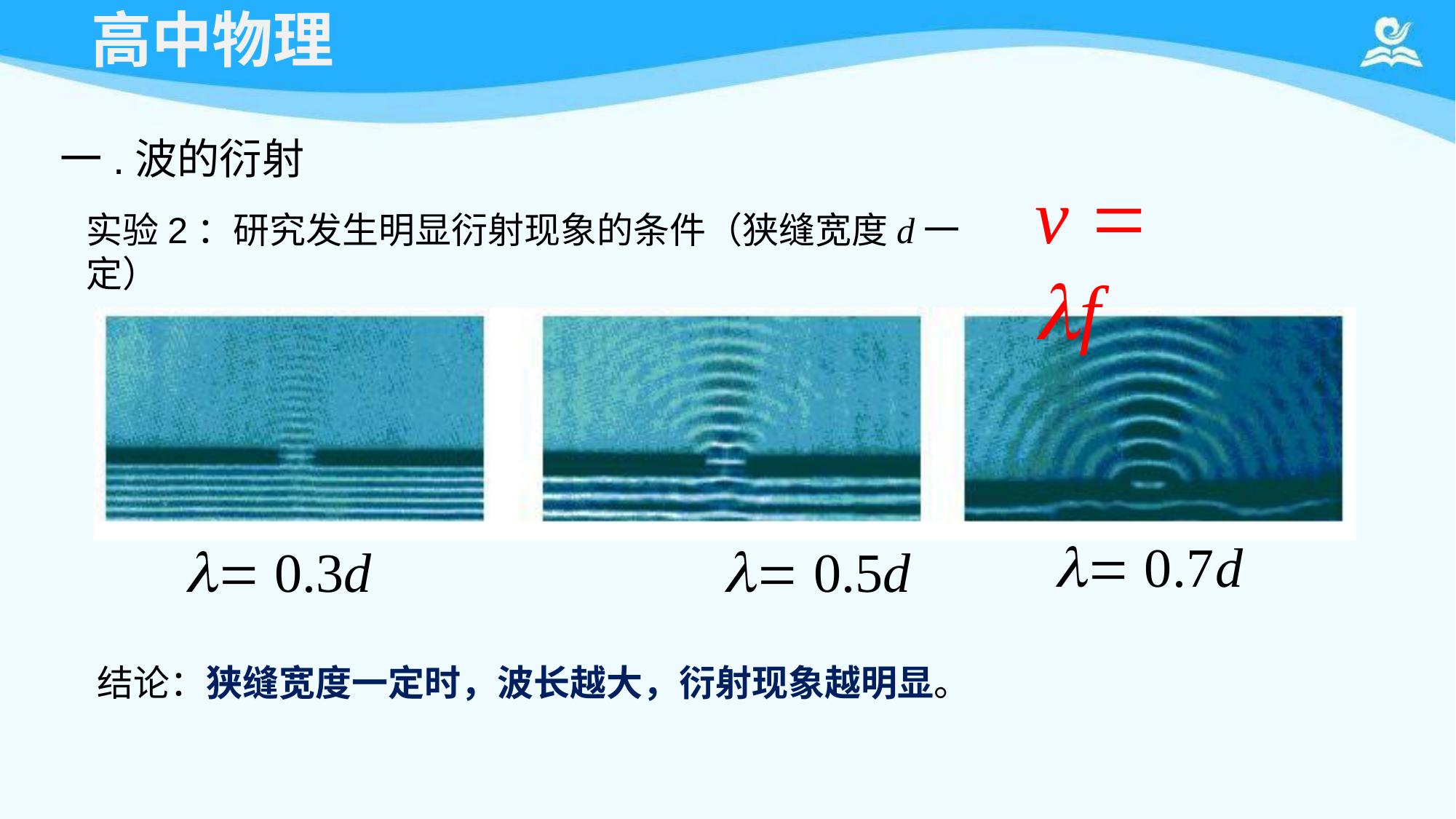

# 高中物理
一.波的衍射
实验2：研究发生明显衍射现象的条件（狭缝宽度d一定）
v = λf

λ= 0.7d
λ= 0.3d	λ= 0.5d
结论：狭缝宽度一定时，波长越大，衍射现象越明显。